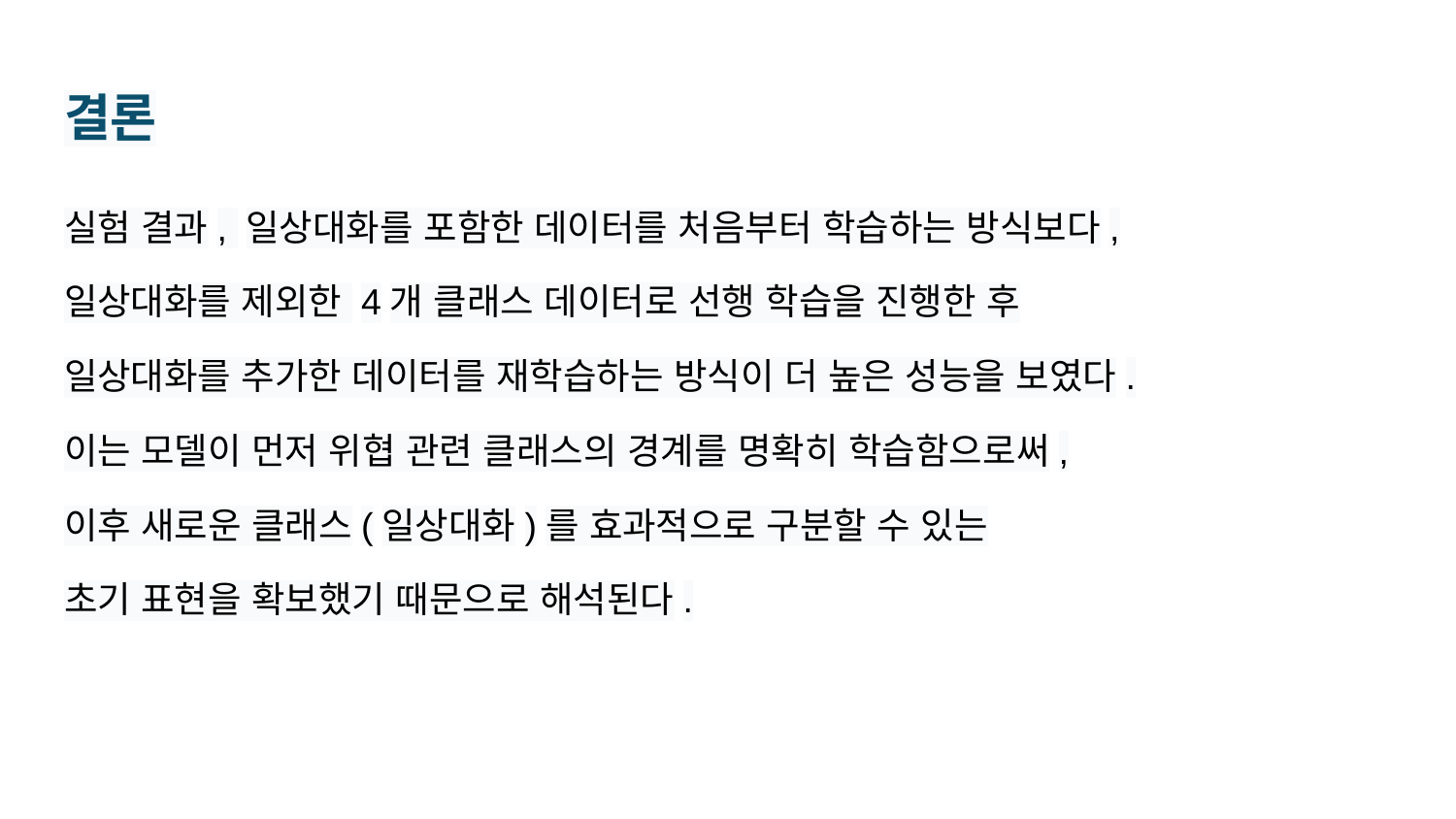

# 결론
실험 결과, 일상대화를 포함한 데이터를 처음부터 학습하는 방식보다,
일상대화를 제외한 4개 클래스 데이터로 선행 학습을 진행한 후
일상대화를 추가한 데이터를 재학습하는 방식이 더 높은 성능을 보였다.
이는 모델이 먼저 위협 관련 클래스의 경계를 명확히 학습함으로써,
이후 새로운 클래스(일상대화)를 효과적으로 구분할 수 있는
초기 표현을 확보했기 때문으로 해석된다.